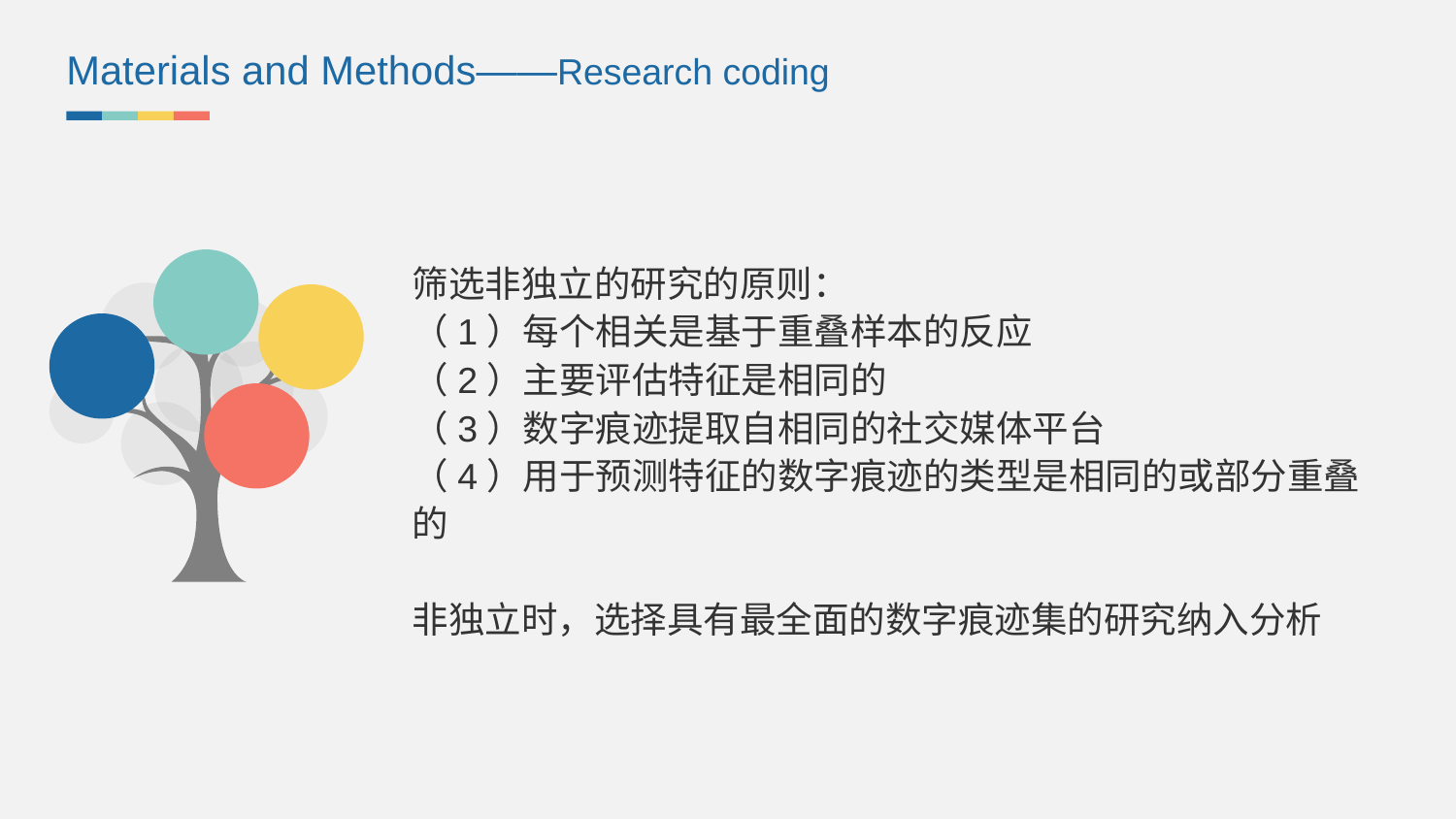

Materials and Methods——Research coding

筛选非独立的研究的原则：
（1）每个相关是基于重叠样本的反应
（2）主要评估特征是相同的
（3）数字痕迹提取自相同的社交媒体平台
（4）用于预测特征的数字痕迹的类型是相同的或部分重叠的

非独立时，选择具有最全面的数字痕迹集的研究纳入分析